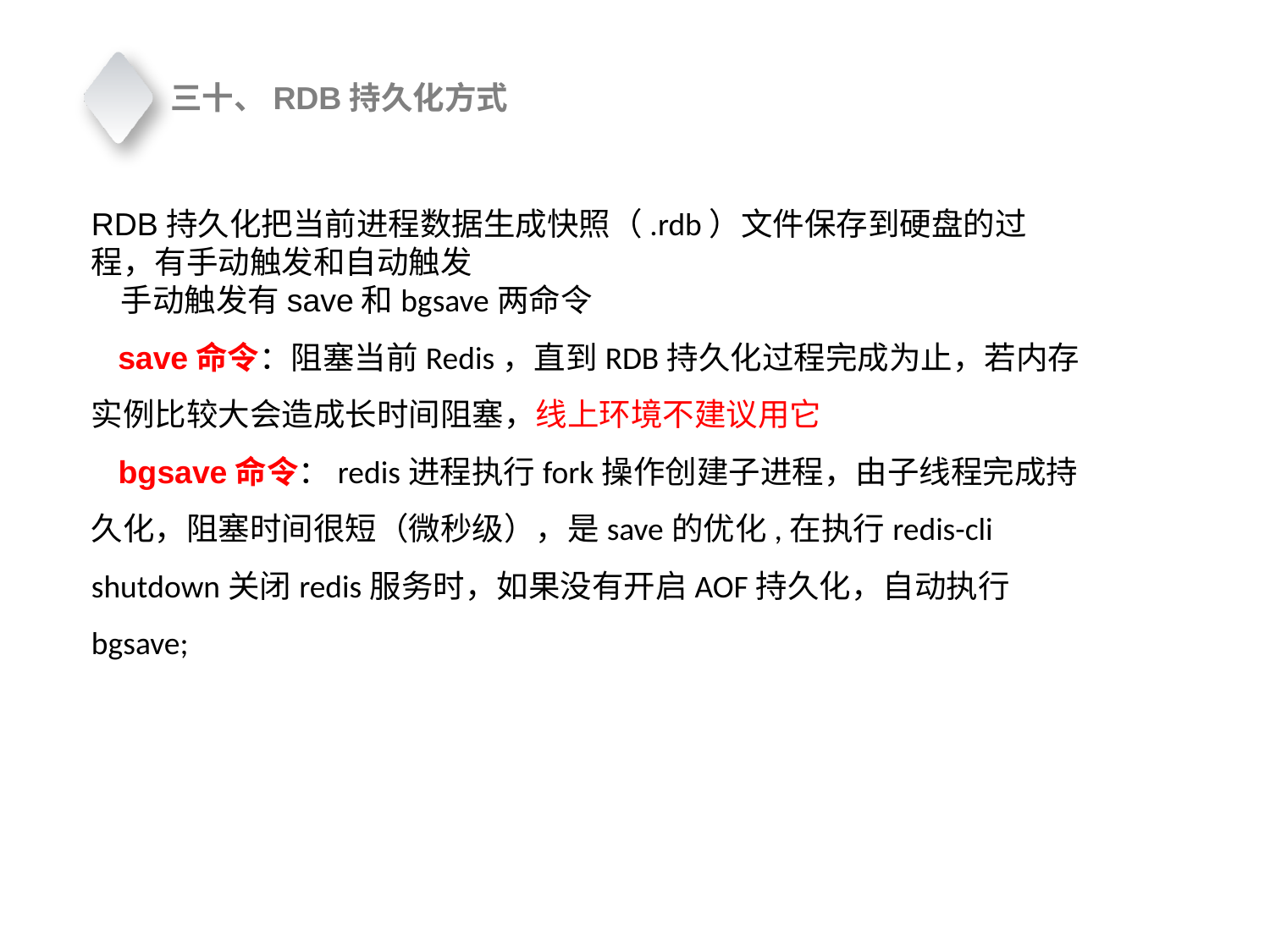

三十、RDB持久化方式
RDB持久化把当前进程数据生成快照（.rdb）文件保存到硬盘的过程，有手动触发和自动触发   手动触发有save和bgsave两命令    save命令：阻塞当前Redis，直到RDB持久化过程完成为止，若内存实例比较大会造成长时间阻塞，线上环境不建议用它
   bgsave命令：redis进程执行fork操作创建子进程，由子线程完成持久化，阻塞时间很短（微秒级），是save的优化,在执行redis-cli shutdown关闭redis服务时，如果没有开启AOF持久化，自动执行bgsave;